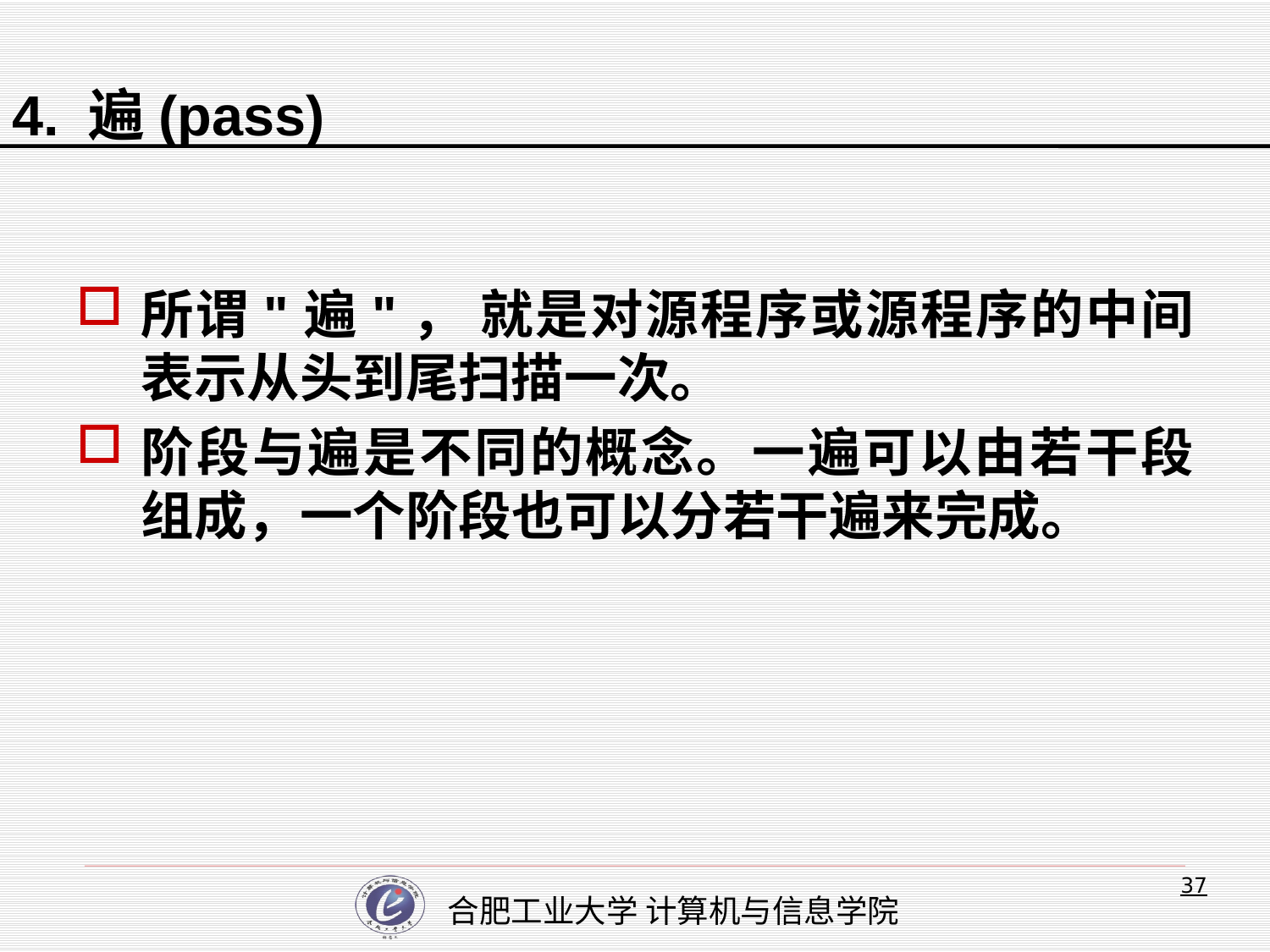

# 4. 遍(pass)

所谓"遍"， 就是对源程序或源程序的中间表示从头到尾扫描一次。
阶段与遍是不同的概念。一遍可以由若干段组成，一个阶段也可以分若干遍来完成。
37